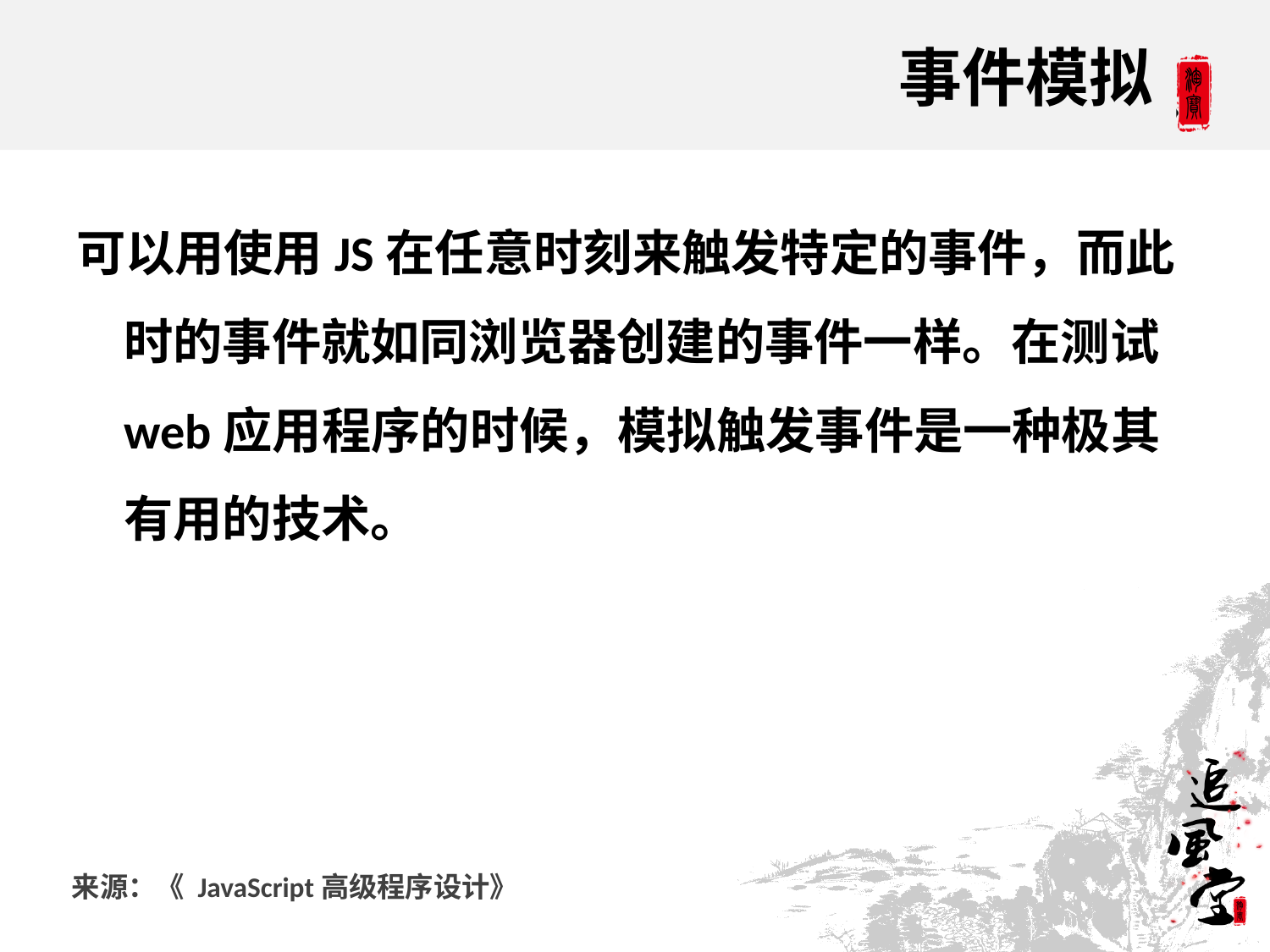

# 事件模拟
可以用使用JS在任意时刻来触发特定的事件，而此时的事件就如同浏览器创建的事件一样。在测试web应用程序的时候，模拟触发事件是一种极其有用的技术。
来源：《 JavaScript高级程序设计》